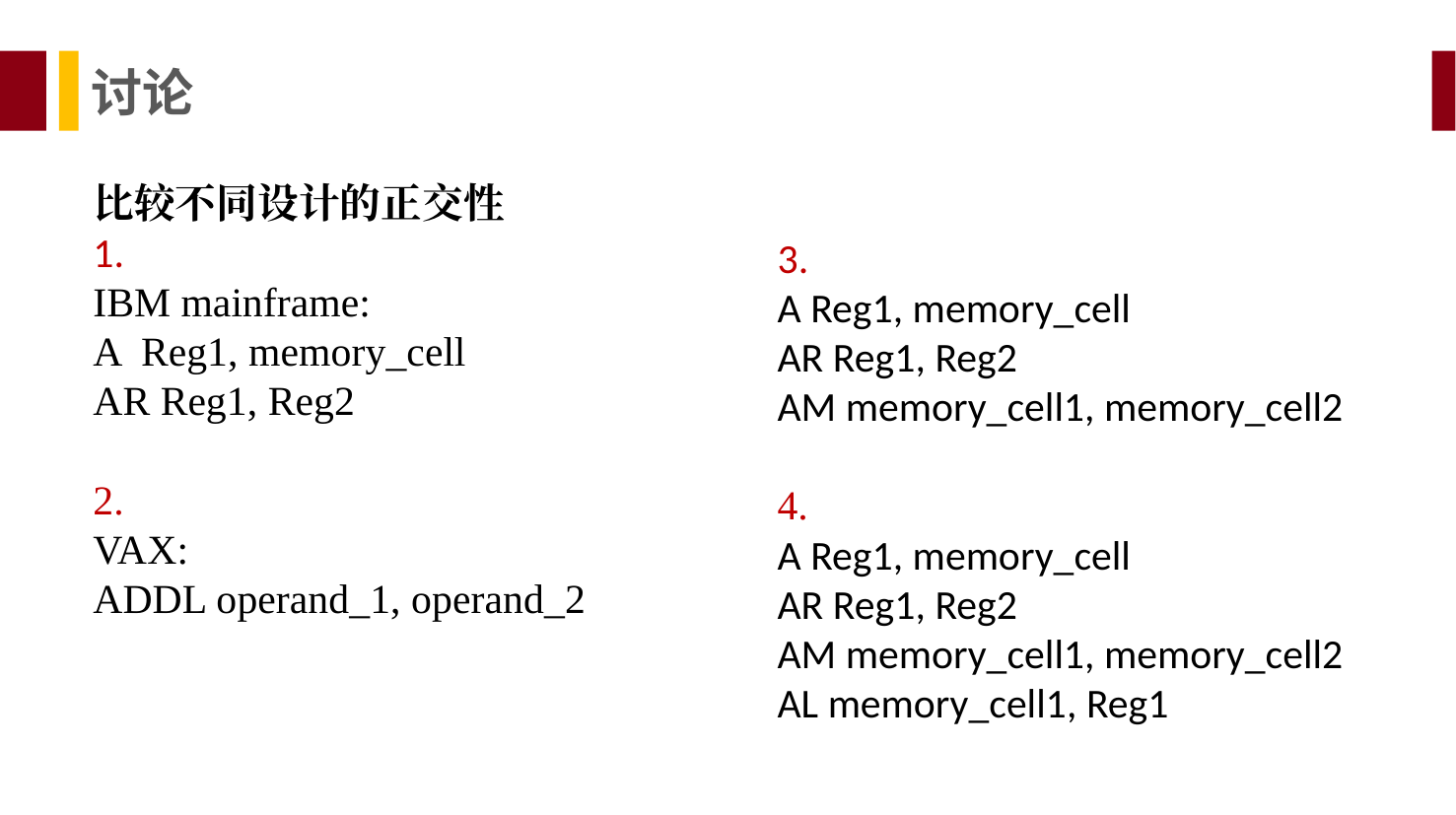

讨论
比较不同设计的正交性
1.
IBM mainframe:
A  Reg1, memory_cell
AR Reg1, Reg2

2.
VAX:
ADDL operand_1, operand_2

3.
A Reg1, memory_cell
AR Reg1, Reg2
AM memory_cell1, memory_cell2

4.
A Reg1, memory_cell
AR Reg1, Reg2
AM memory_cell1, memory_cell2
AL memory_cell1, Reg1